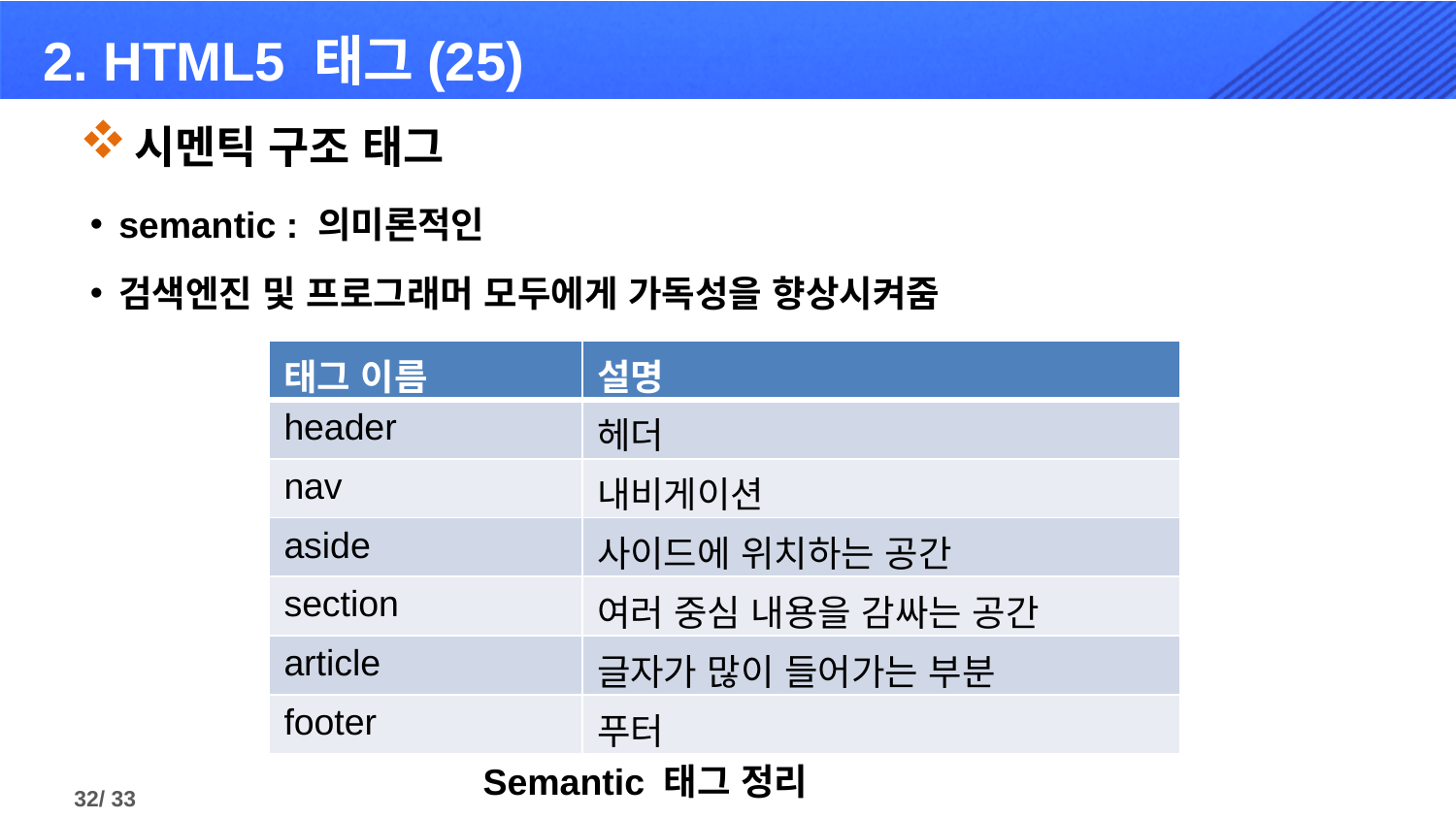

# 2. HTML5 태그(25)
시멘틱 구조 태그
semantic : 의미론적인
검색엔진 및 프로그래머 모두에게 가독성을 향상시켜줌
| 태그 이름 | 설명 |
| --- | --- |
| header | 헤더 |
| nav | 내비게이션 |
| aside | 사이드에 위치하는 공간 |
| section | 여러 중심 내용을 감싸는 공간 |
| article | 글자가 많이 들어가는 부분 |
| footer | 푸터 |
Semantic 태그 정리